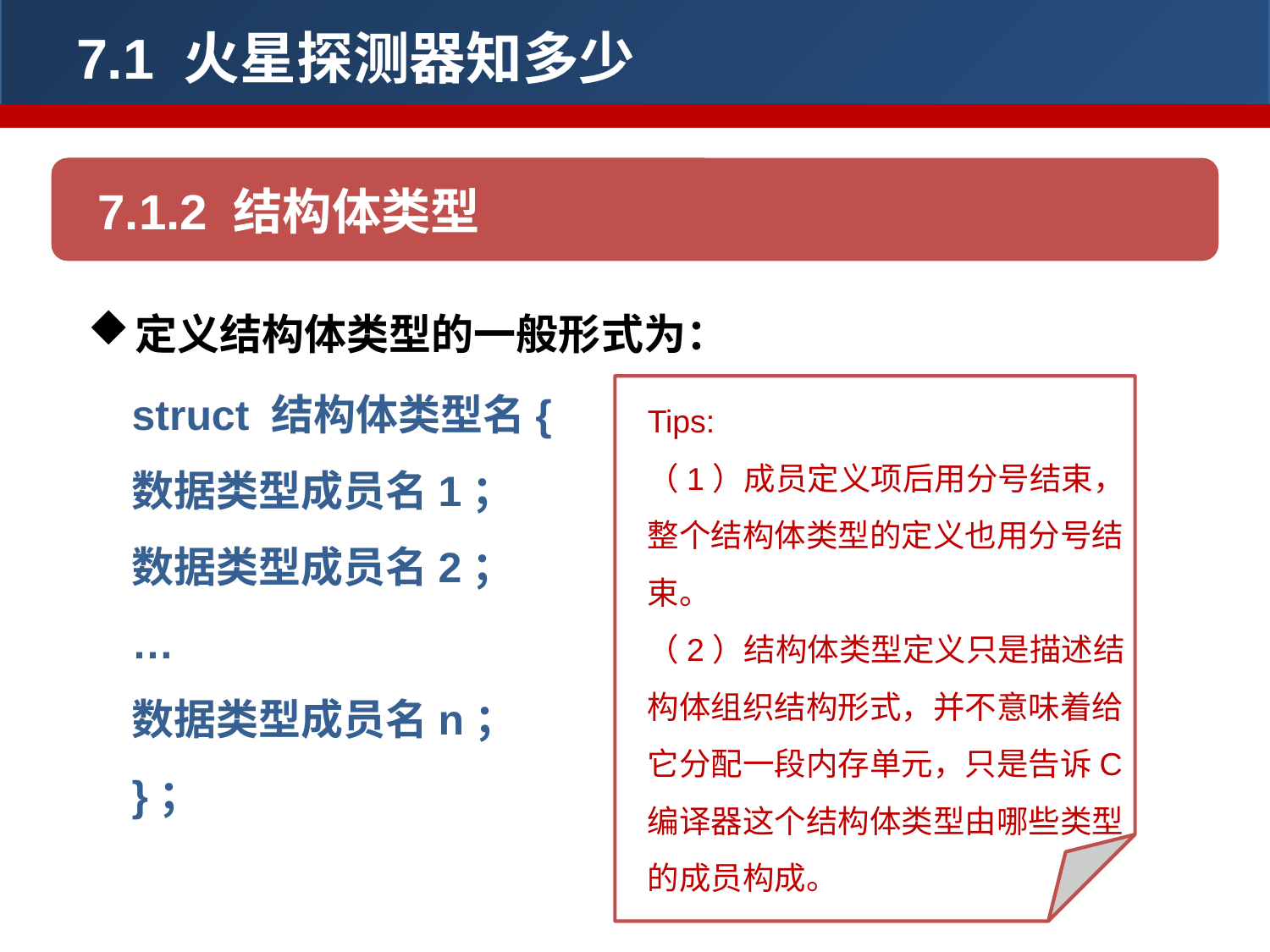

7.1 火星探测器知多少
7.1.2 结构体类型
定义结构体类型的一般形式为：

struct 结构体类型名{
数据类型成员名1；
数据类型成员名2；
…
数据类型成员名n；
}；

Tips:
（1）成员定义项后用分号结束，整个结构体类型的定义也用分号结束。
（2）结构体类型定义只是描述结构体组织结构形式，并不意味着给它分配一段内存单元，只是告诉C编译器这个结构体类型由哪些类型的成员构成。